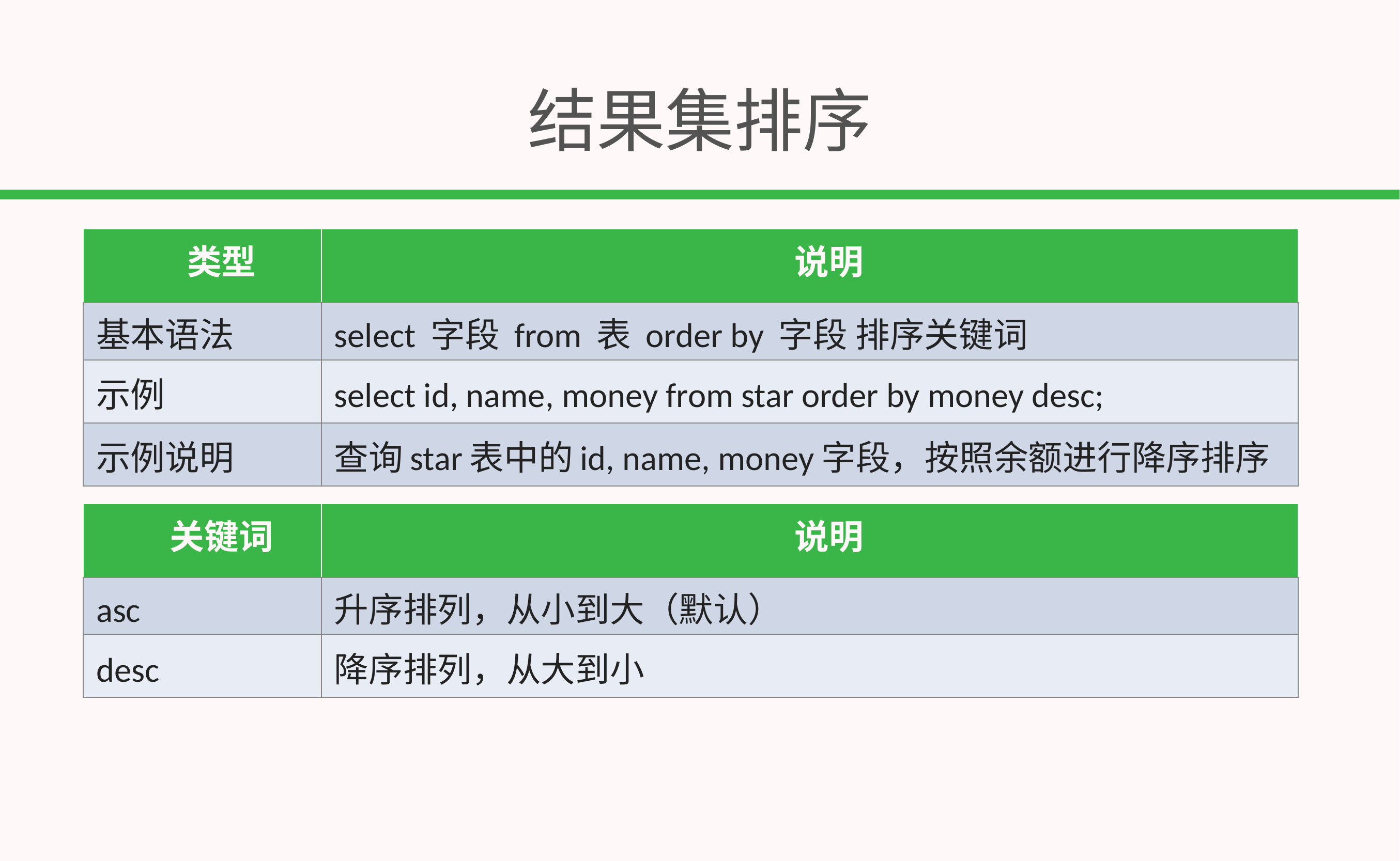

# 结果集排序
| 类型 | 说明 |
| --- | --- |
| 基本语法 | select 字段 from 表 order by 字段 排序关键词 |
| 示例 | select id, name, money from star order by money desc; |
| 示例说明 | 查询star表中的id, name, money字段，按照余额进行降序排序 |
| 关键词 | 说明 |
| --- | --- |
| asc | 升序排列，从小到大（默认） |
| desc | 降序排列，从大到小 |